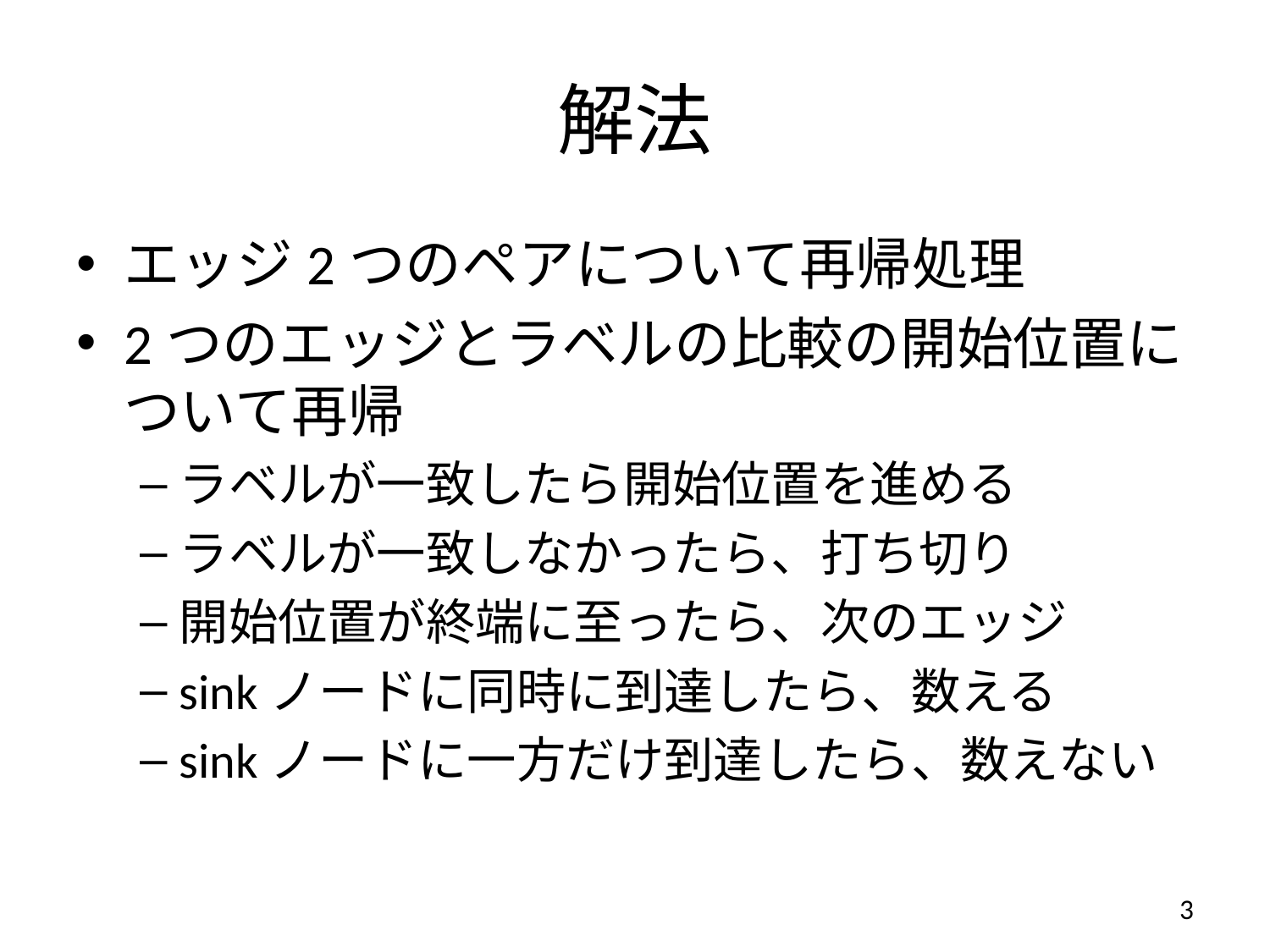

# 解法
エッジ2つのペアについて再帰処理
2つのエッジとラベルの比較の開始位置について再帰
ラベルが一致したら開始位置を進める
ラベルが一致しなかったら、打ち切り
開始位置が終端に至ったら、次のエッジ
sinkノードに同時に到達したら、数える
sinkノードに一方だけ到達したら、数えない
3